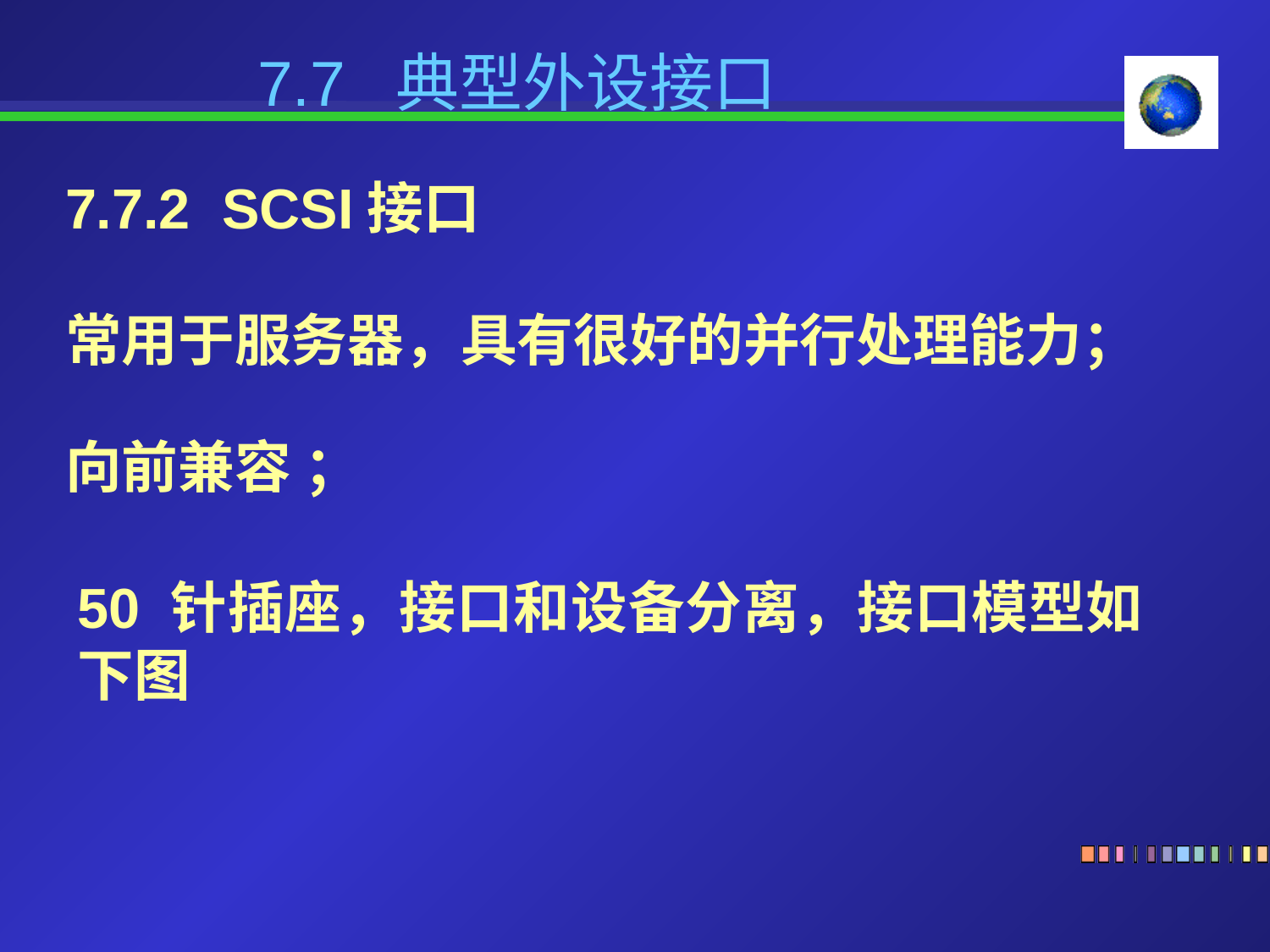

7.7  典型外设接口
7.7.2  SCSI接口
常用于服务器，具有很好的并行处理能力；
向前兼容 ；
50 针插座，接口和设备分离，接口模型如下图
125